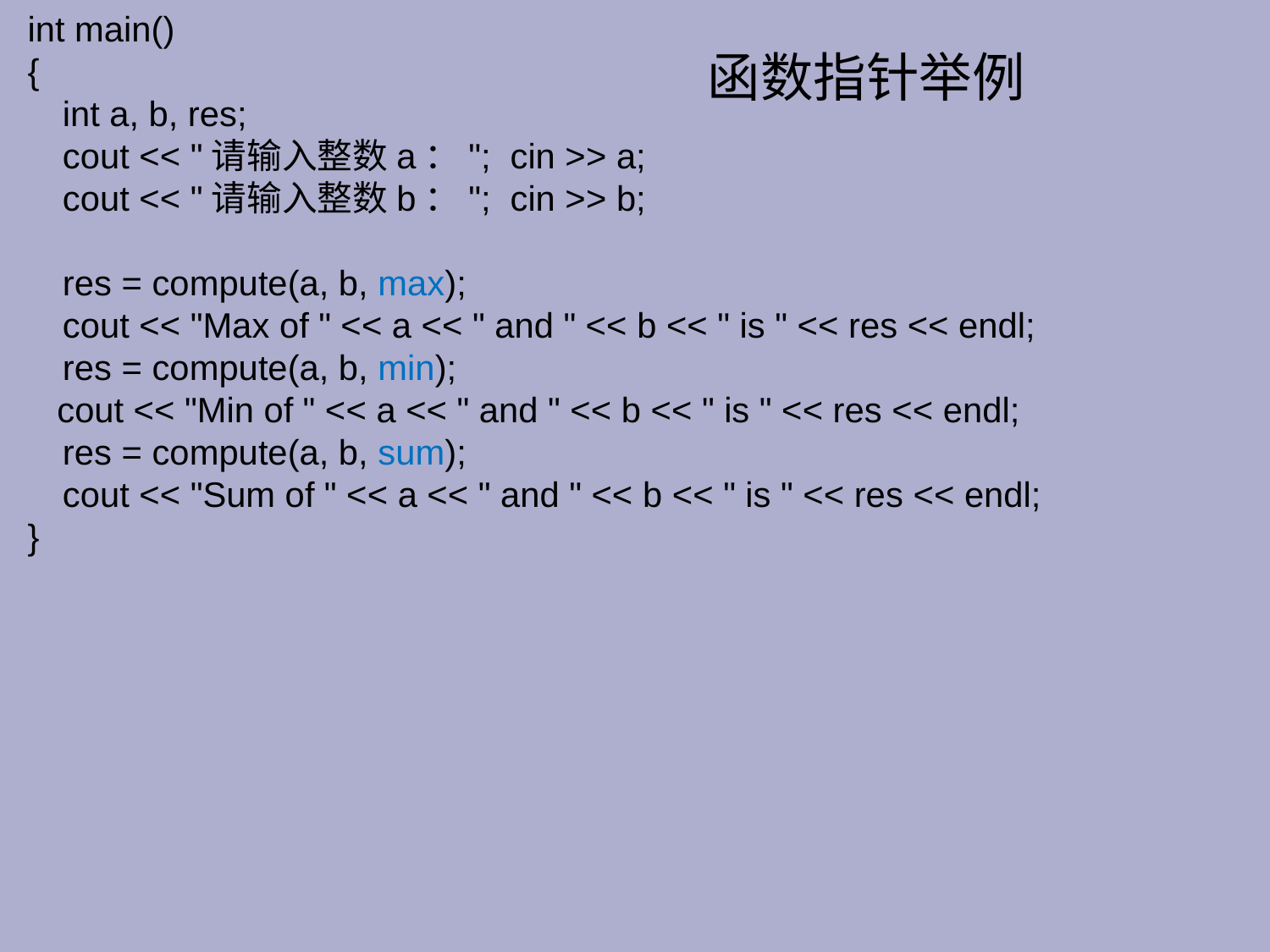

int main()
{
	int a, b, res;
	cout << "请输入整数a：";  cin >> a;
	cout << "请输入整数b：";  cin >> b;

	res = compute(a, b, max);
	cout << "Max of " << a << " and " << b << " is " << res << endl;
	res = compute(a, b, min);
   cout << "Min of " << a << " and " << b << " is " << res << endl;
	res = compute(a, b, sum);
	cout << "Sum of " << a << " and " << b << " is " << res << endl;
}
# 函数指针举例